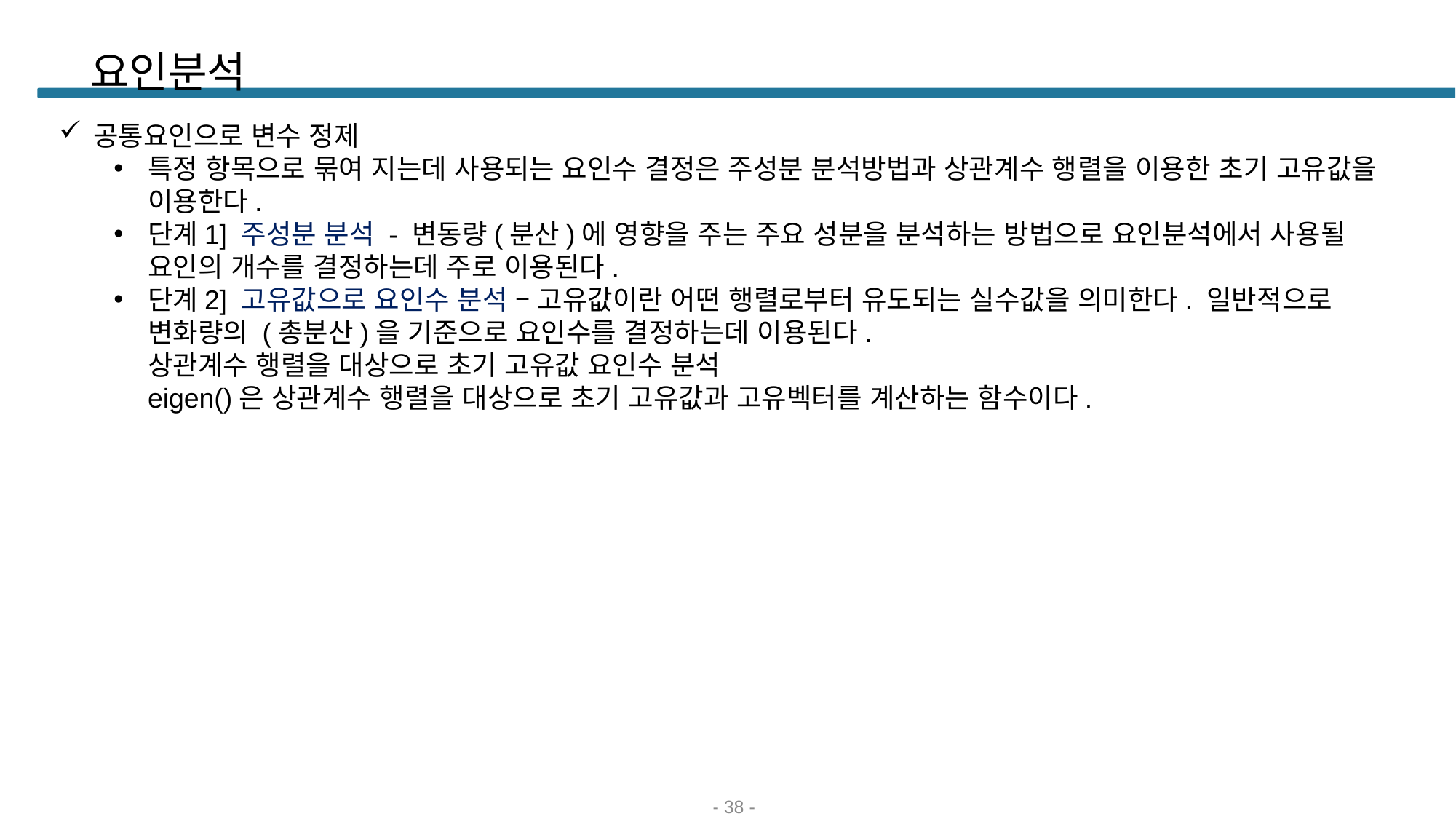

#
 요인분석
공통요인으로 변수 정제
특정 항목으로 묶여 지는데 사용되는 요인수 결정은 주성분 분석방법과 상관계수 행렬을 이용한 초기 고유값을 이용한다.
단계1] 주성분 분석 - 변동량(분산)에 영향을 주는 주요 성분을 분석하는 방법으로 요인분석에서 사용될 요인의 개수를 결정하는데 주로 이용된다.
단계2] 고유값으로 요인수 분석 – 고유값이란 어떤 행렬로부터 유도되는 실수값을 의미한다. 일반적으로 변화량의 (총분산)을 기준으로 요인수를 결정하는데 이용된다.
상관계수 행렬을 대상으로 초기 고유값 요인수 분석
eigen()은 상관계수 행렬을 대상으로 초기 고유값과 고유벡터를 계산하는 함수이다.

- 38 -